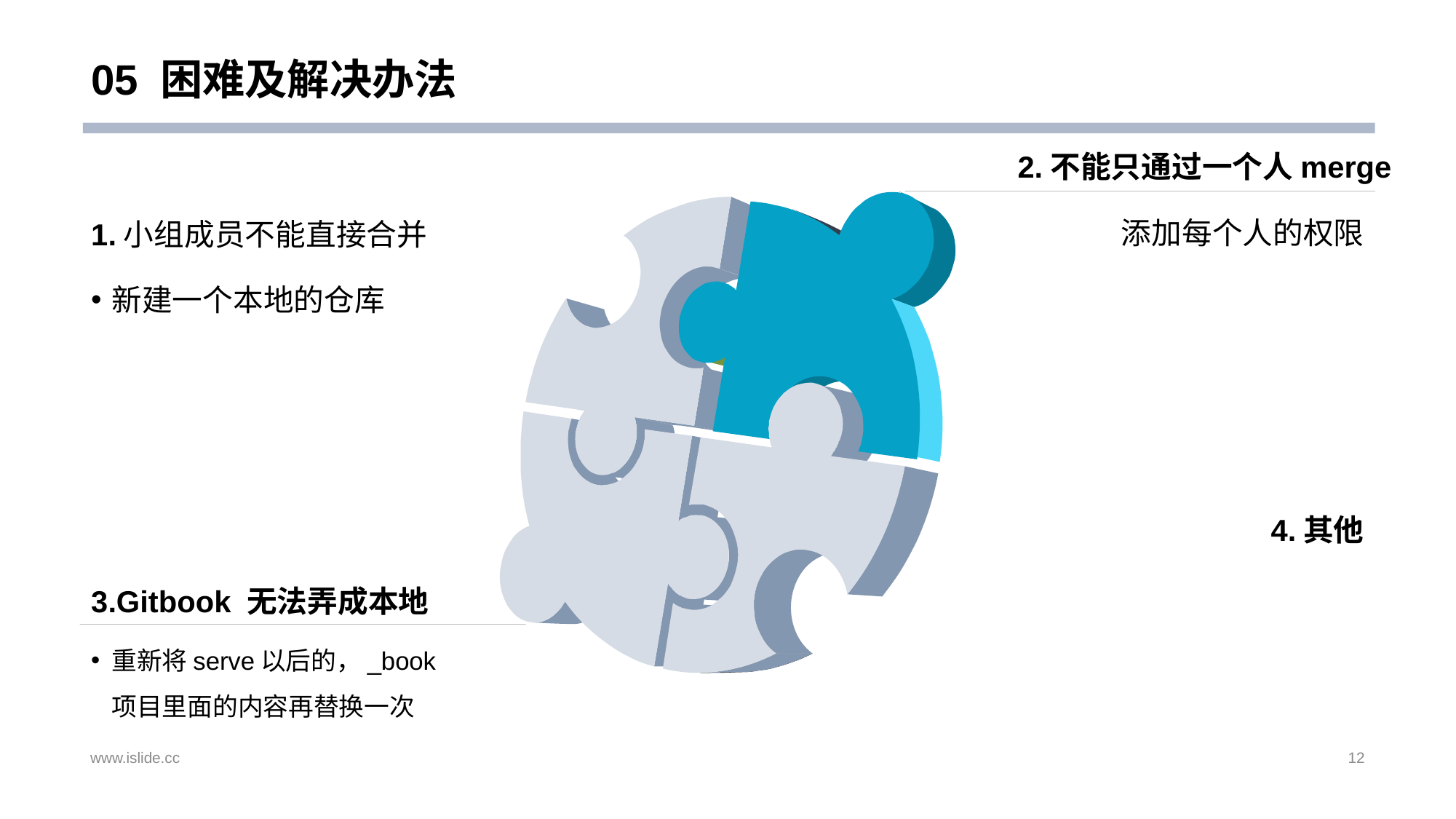

# 05 困难及解决办法
2.不能只通过一个人merge
添加每个人的权限

1.小组成员不能直接合并
新建一个本地的仓库
4.其他
3.Gitbook 无法弄成本地
重新将serve以后的，_book项目里面的内容再替换一次
www.islide.cc
12